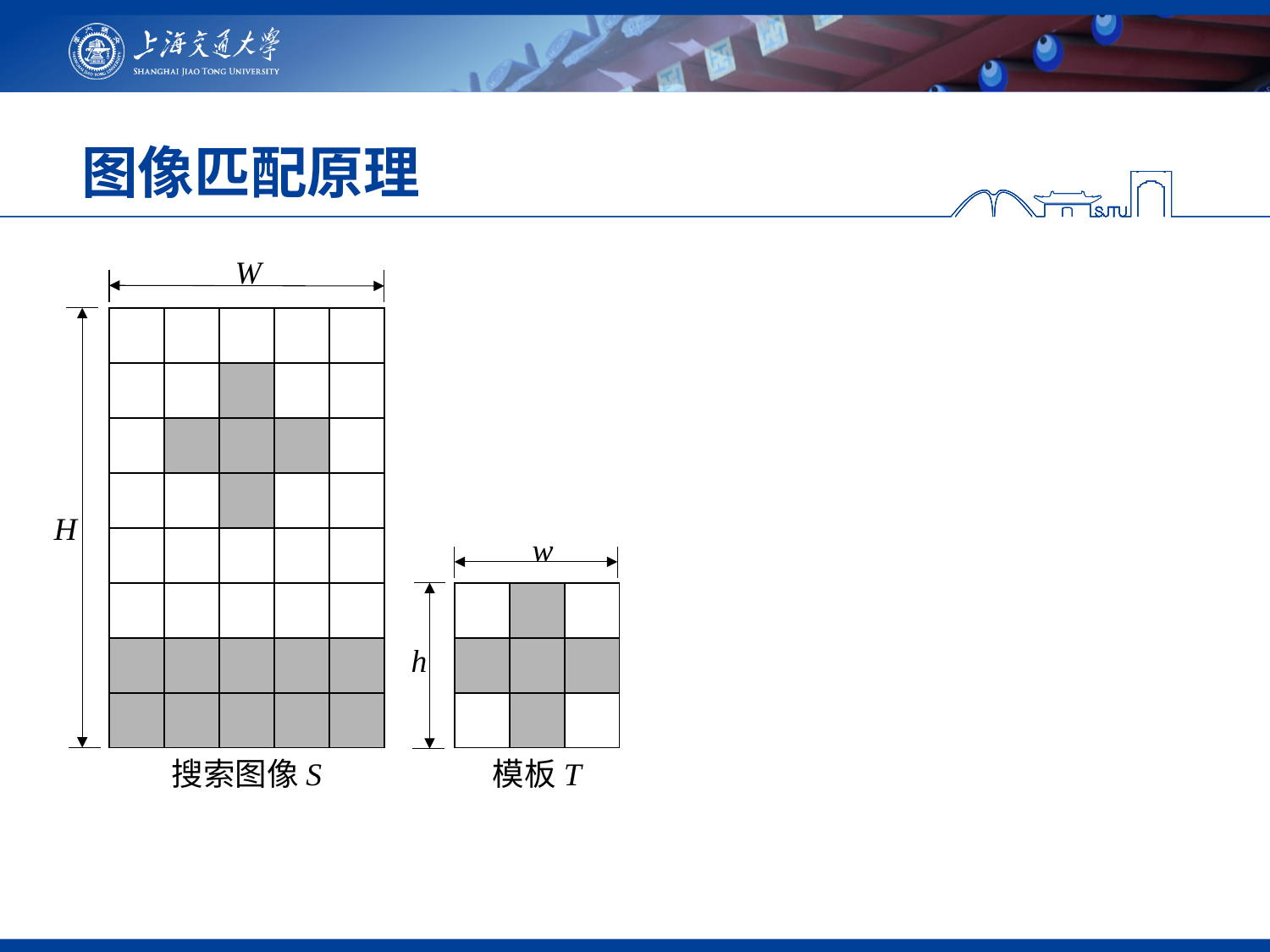

# 图像匹配原理
W
|  |  |  |  |  |
| --- | --- | --- | --- | --- |
|  |  |  |  |  |
|  |  |  |  |  |
|  |  |  |  |  |
|  |  |  |  |  |
|  |  |  |  |  |
|  |  |  |  |  |
|  |  |  |  |  |
H
w
|  |  |  |
| --- | --- | --- |
|  |  |  |
|  |  |  |
h
搜索图像S
模板T